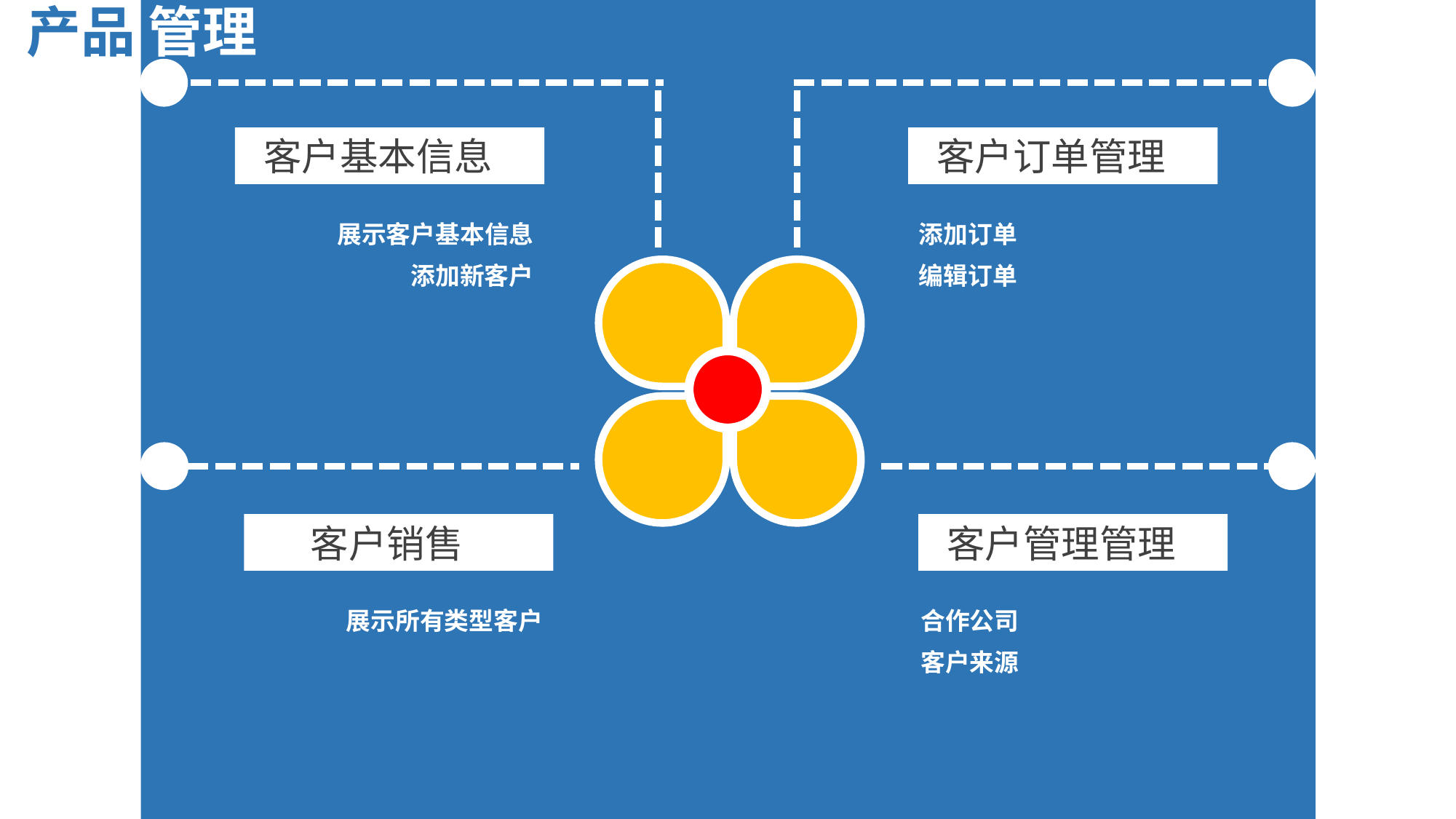

产品 管理

客户基本信息
展示客户基本信息
添加新客户
客户订单管理
添加订单
编辑订单

客户销售
展示所有类型客户
客户管理管理
合作公司
客户来源